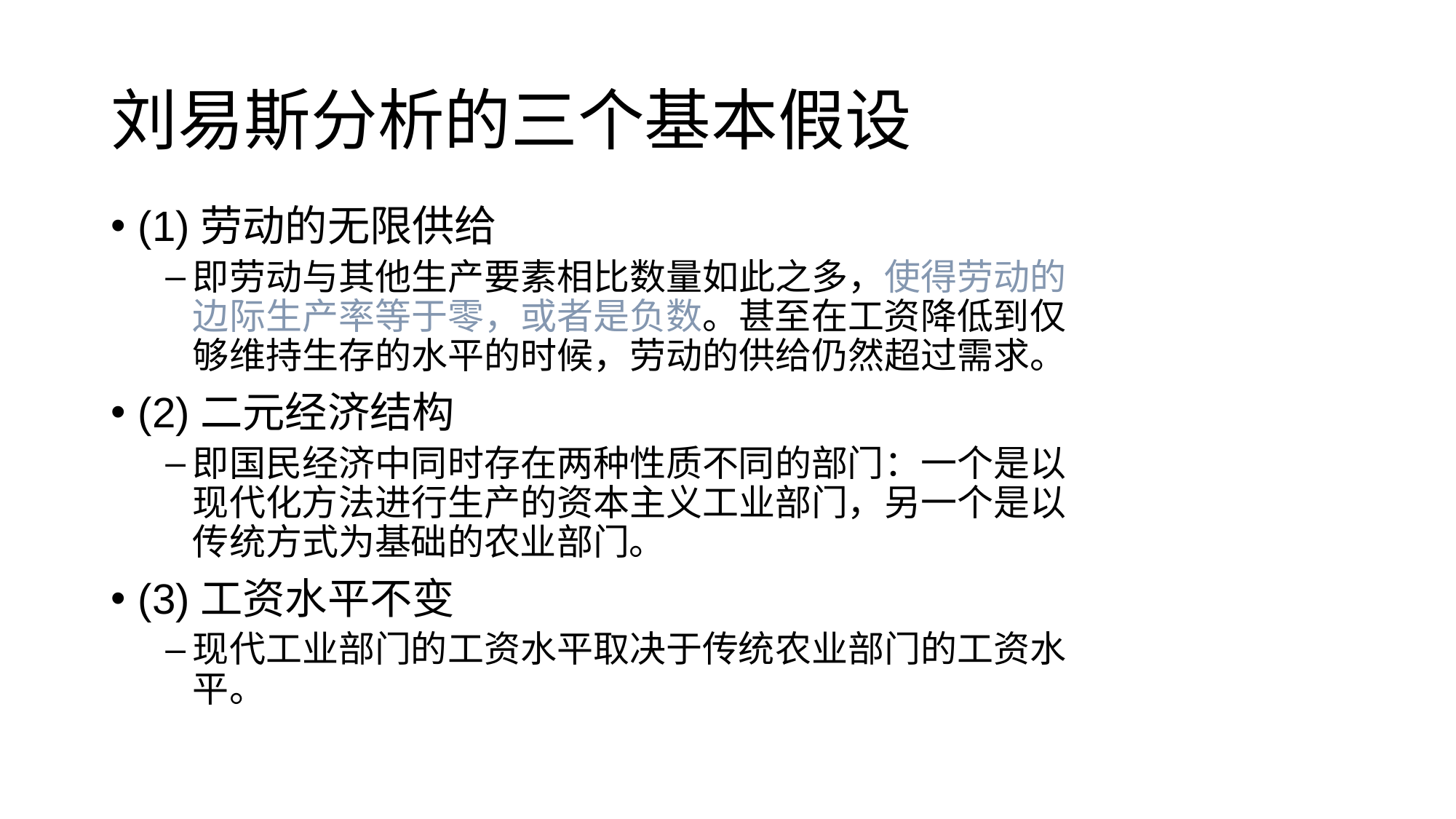

# 刘易斯分析的三个基本假设
(1)劳动的无限供给
即劳动与其他生产要素相比数量如此之多，使得劳动的边际生产率等于零，或者是负数。甚至在工资降低到仅够维持生存的水平的时候，劳动的供给仍然超过需求。
(2)二元经济结构
即国民经济中同时存在两种性质不同的部门：一个是以现代化方法进行生产的资本主义工业部门，另一个是以传统方式为基础的农业部门。
(3)工资水平不变
现代工业部门的工资水平取决于传统农业部门的工资水平。